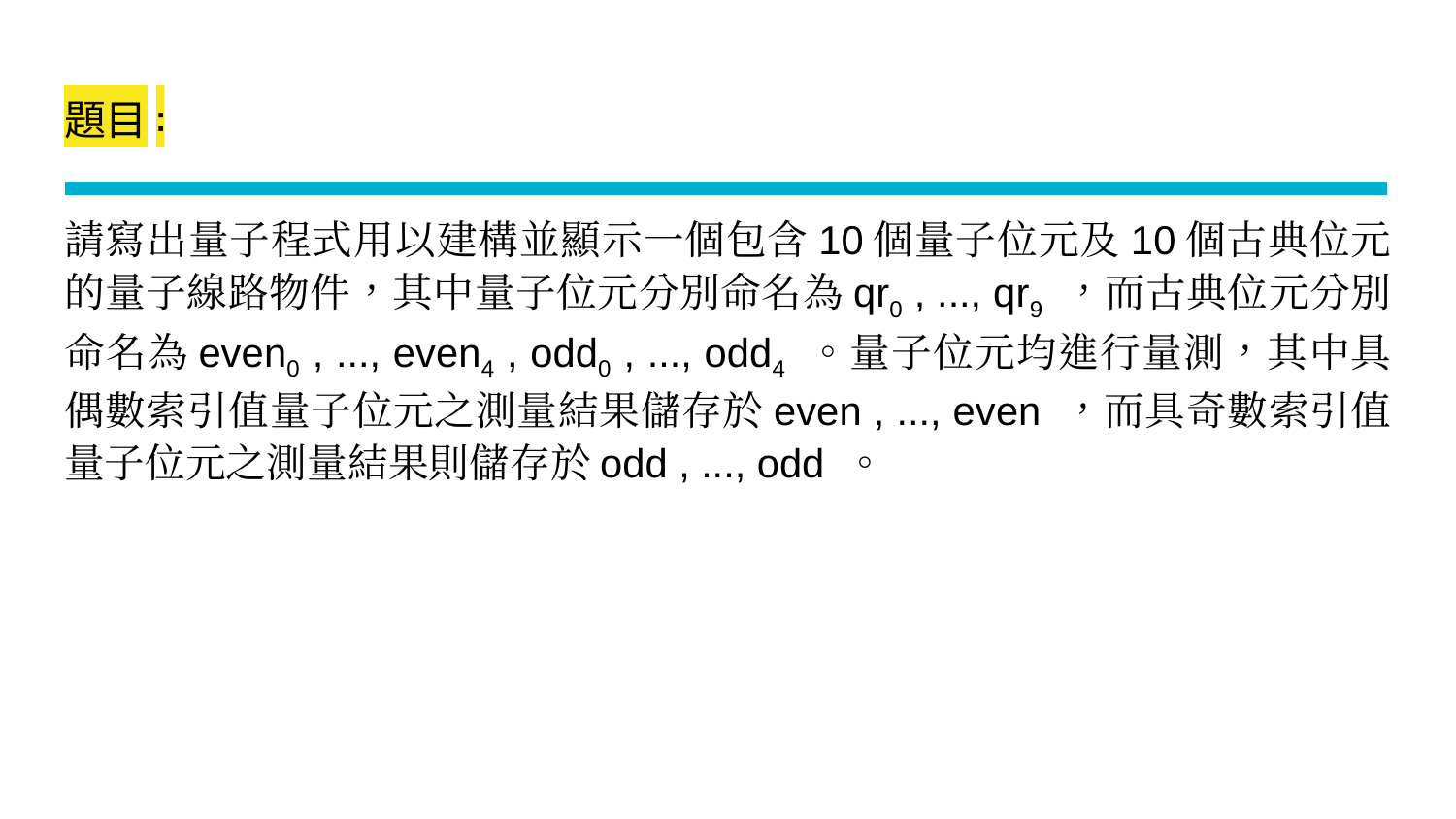

# 題目:
請寫出量子程式用以建構並顯示一個包含10個量子位元及10個古典位元的量子線路物件，其中量子位元分別命名為qr0 , ..., qr9 ，而古典位元分別命名為even0 , ..., even4 , odd0 , ..., odd4 。量子位元均進行量測，其中具偶數索引值量子位元之測量結果儲存於even , ..., even ，而具奇數索引值量子位元之測量結果則儲存於odd , ..., odd 。